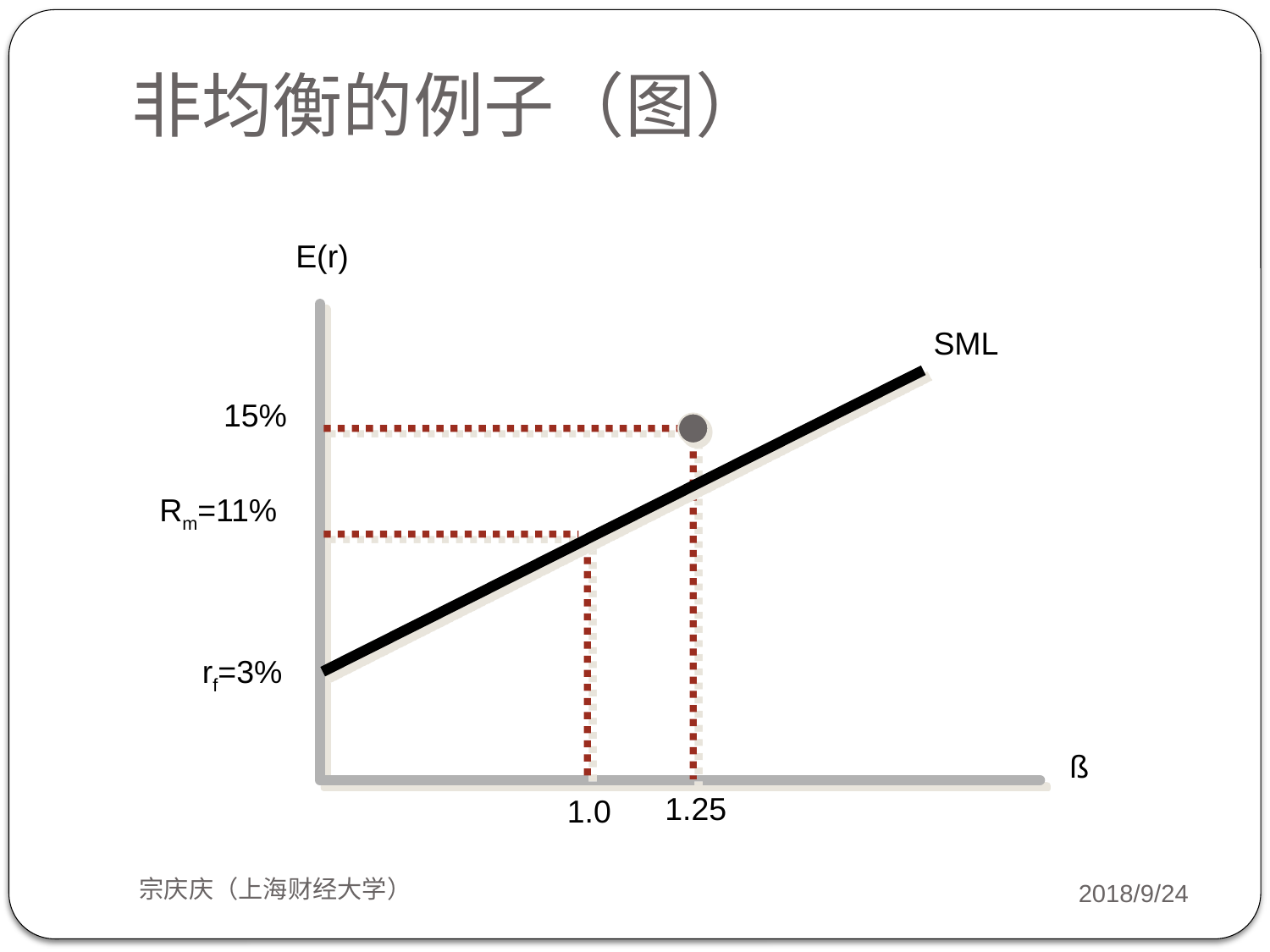

# 非均衡的例子（图）
E(r)

SML

15%

Rm=11%

rf=3%
ß
1.25
1.0
宗庆庆（上海财经大学）
2018/9/24